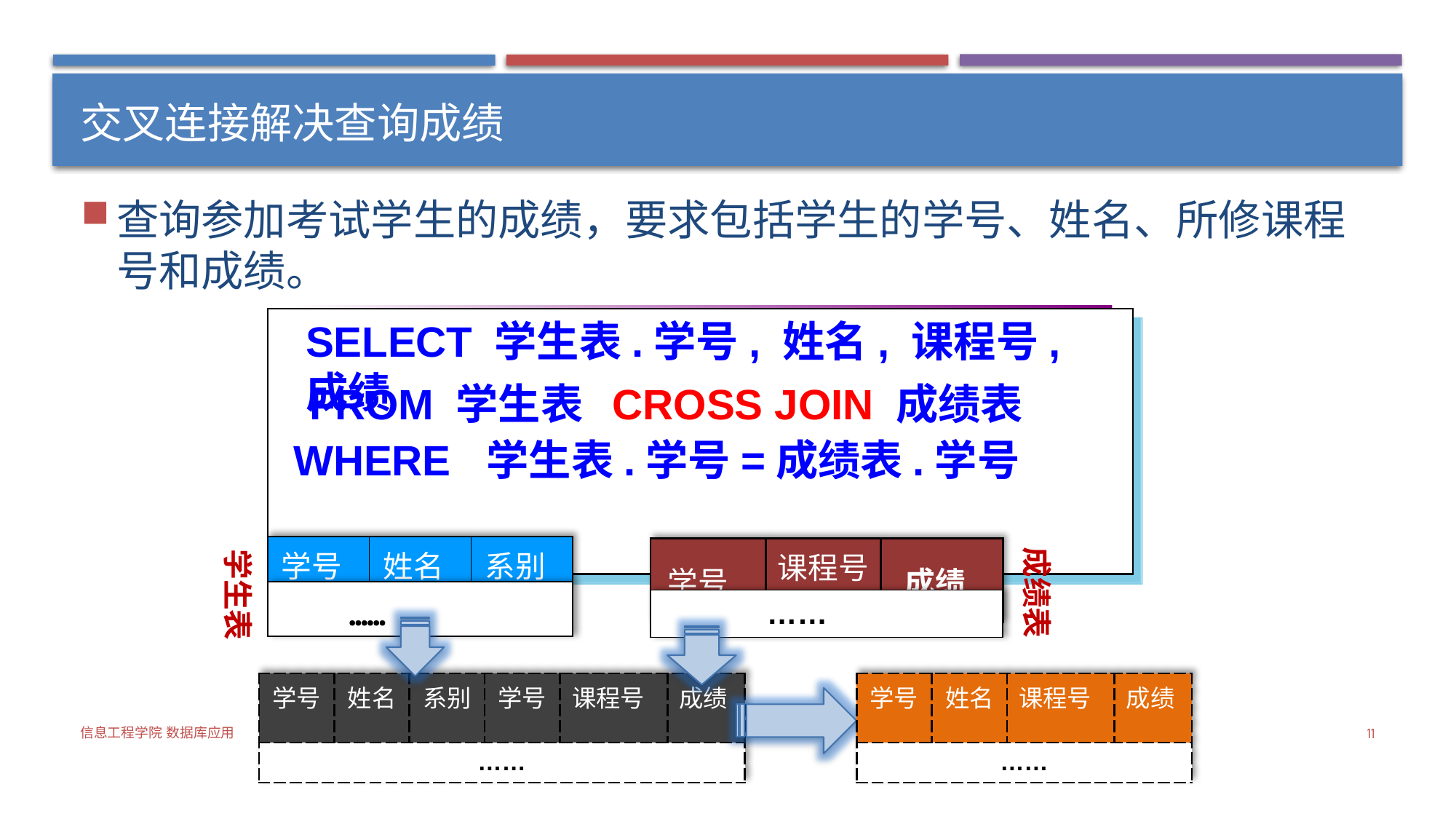

# 交叉连接解决查询成绩
查询参加考试学生的成绩，要求包括学生的学号、姓名、所修课程号和成绩。

SELECT 学生表.学号, 姓名, 课程号, 成绩
FROM 学生表  CROSS JOIN 成绩表
WHERE 学生表.学号=成绩表.学号
成绩表
| 学号 | 姓名 | 系别 |
| --- | --- | --- |
| 学号 | 课程号 | 成绩 |
| --- | --- | --- |
学生表
| …… |
| --- |
| …… |
| --- |

| 学号 | 姓名 | 系别 | 学号 | 课程号 | 成绩 |
| --- | --- | --- | --- | --- | --- |
| …… |  |  |  |  |  |
| 学号 | 姓名 | 课程号 | 成绩 |
| --- | --- | --- | --- |
| …… |  |  |  |

信息工程学院 数据库应用
11